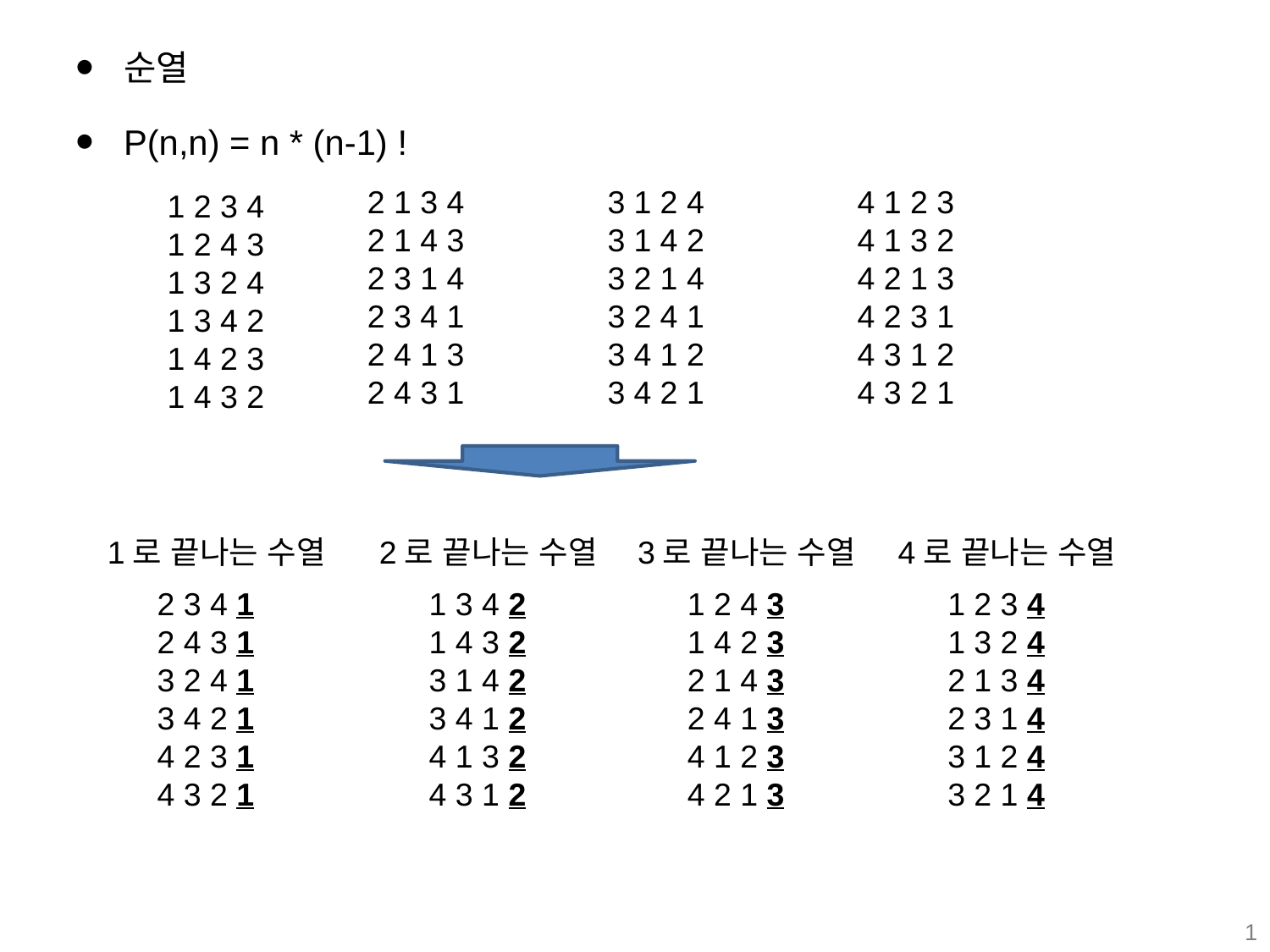

순열
P(n,n) = n * (n-1) !
4 1 2 3
4 1 3 2
4 2 1 3
4 2 3 1
4 3 1 2
4 3 2 1
2 1 3 4
2 1 4 3
2 3 1 4
2 3 4 1
2 4 1 3
2 4 3 1
3 1 2 4
3 1 4 2
3 2 1 4
3 2 4 1
3 4 1 2
3 4 2 1
1 2 3 4
1 2 4 3
1 3 2 4
1 3 4 2
1 4 2 3
1 4 3 2

1로 끝나는 수열
2로 끝나는 수열
3로 끝나는 수열
4로 끝나는 수열
2 3 4 1
2 4 3 1
3 2 4 1
3 4 2 1
4 2 3 1
4 3 2 1
1 3 4 2
1 4 3 2
3 1 4 2
3 4 1 2
4 1 3 2
4 3 1 2
1 2 4 3
1 4 2 3
2 1 4 3
2 4 1 3
4 1 2 3
4 2 1 3
1 2 3 4
1 3 2 4
2 1 3 4
2 3 1 4
3 1 2 4
3 2 1 4
1